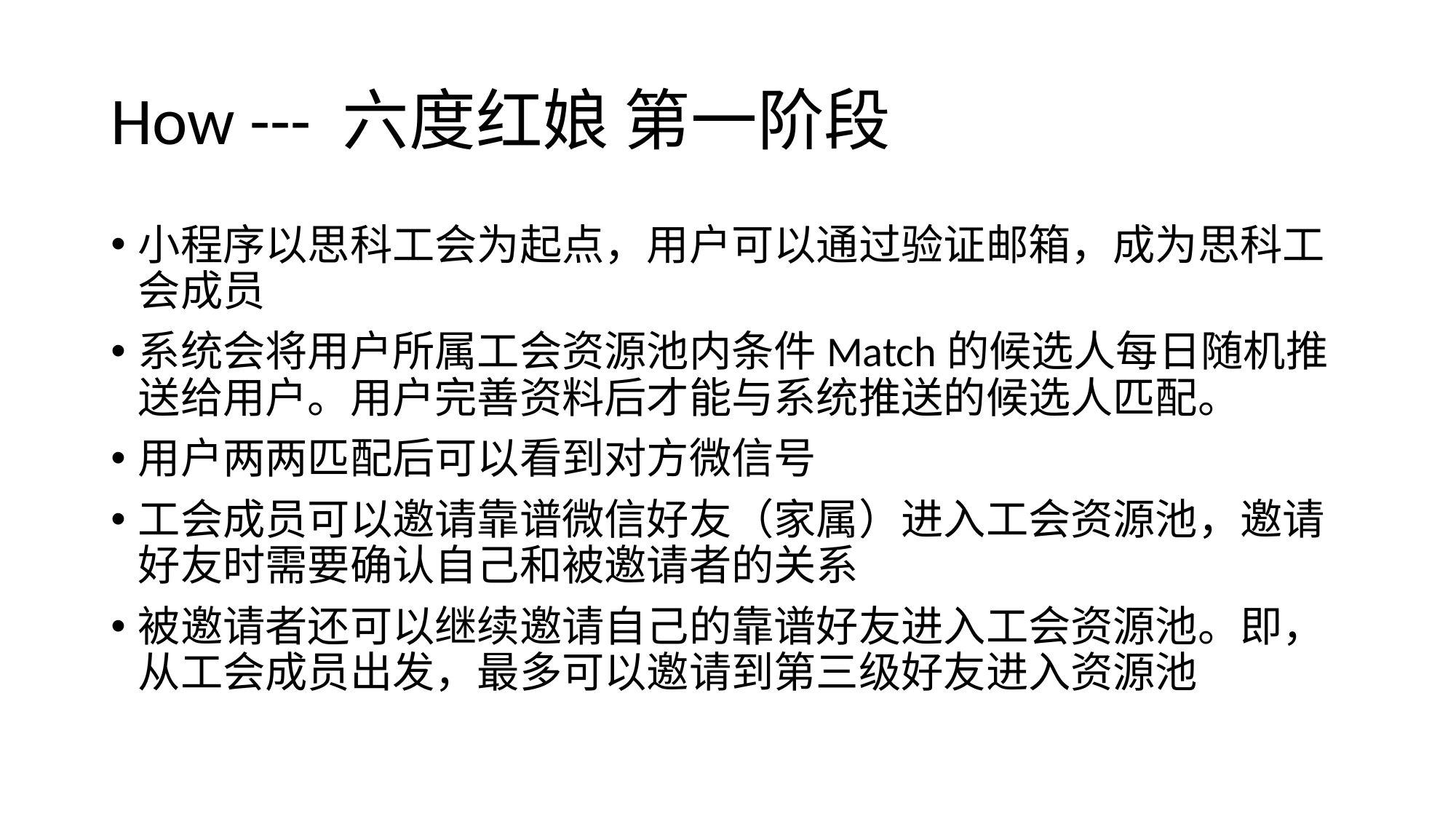

# How --- 六度红娘 第一阶段
小程序以思科工会为起点，用户可以通过验证邮箱，成为思科工会成员
系统会将用户所属工会资源池内条件Match的候选人每日随机推送给用户。用户完善资料后才能与系统推送的候选人匹配。
用户两两匹配后可以看到对方微信号
工会成员可以邀请靠谱微信好友（家属）进入工会资源池，邀请好友时需要确认自己和被邀请者的关系
被邀请者还可以继续邀请自己的靠谱好友进入工会资源池。即，从工会成员出发，最多可以邀请到第三级好友进入资源池